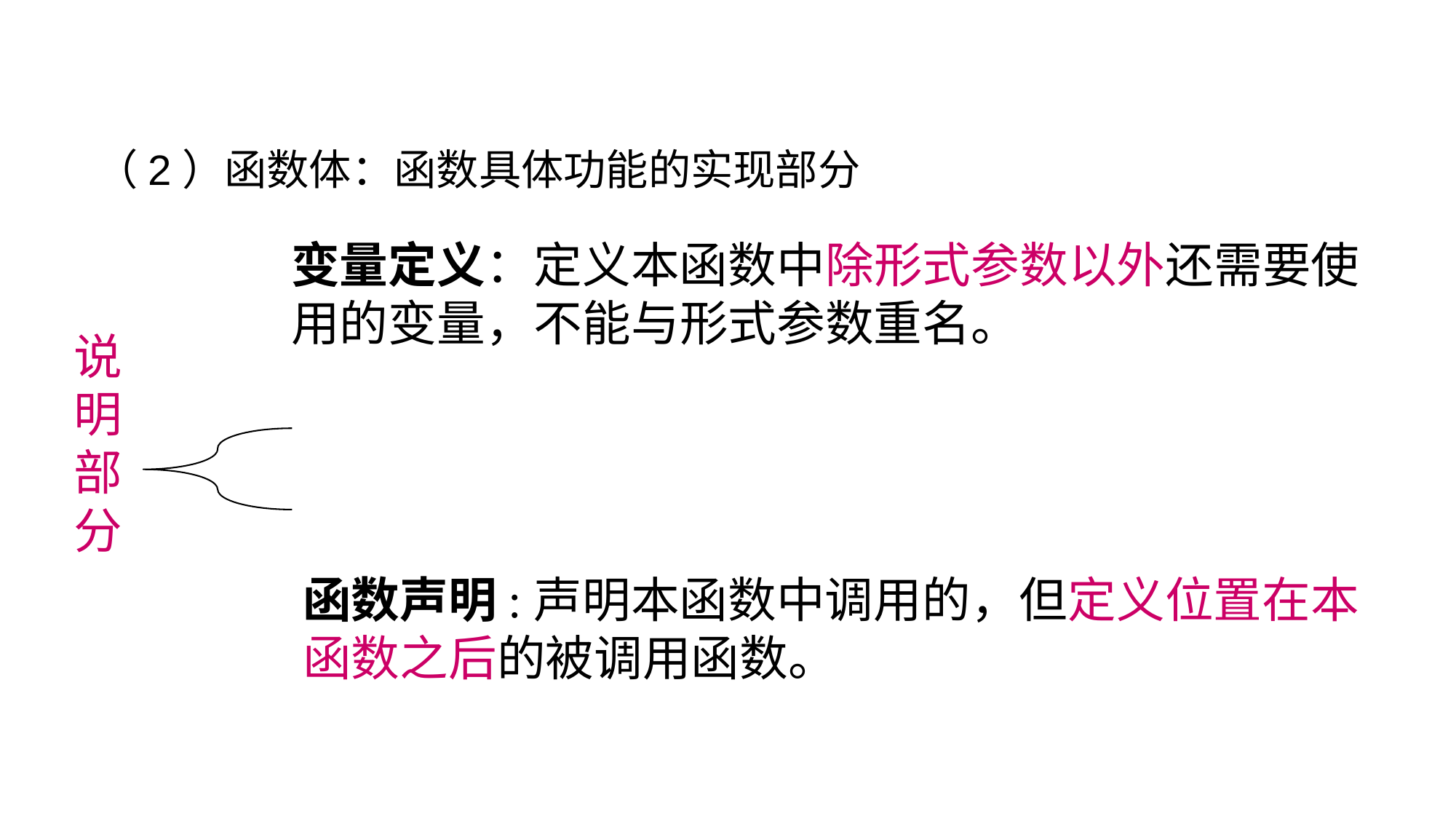

（2）函数体：函数具体功能的实现部分
变量定义：定义本函数中除形式参数以外还需要使用的变量，不能与形式参数重名。
说明部分

函数声明:声明本函数中调用的，但定义位置在本函数之后的被调用函数。